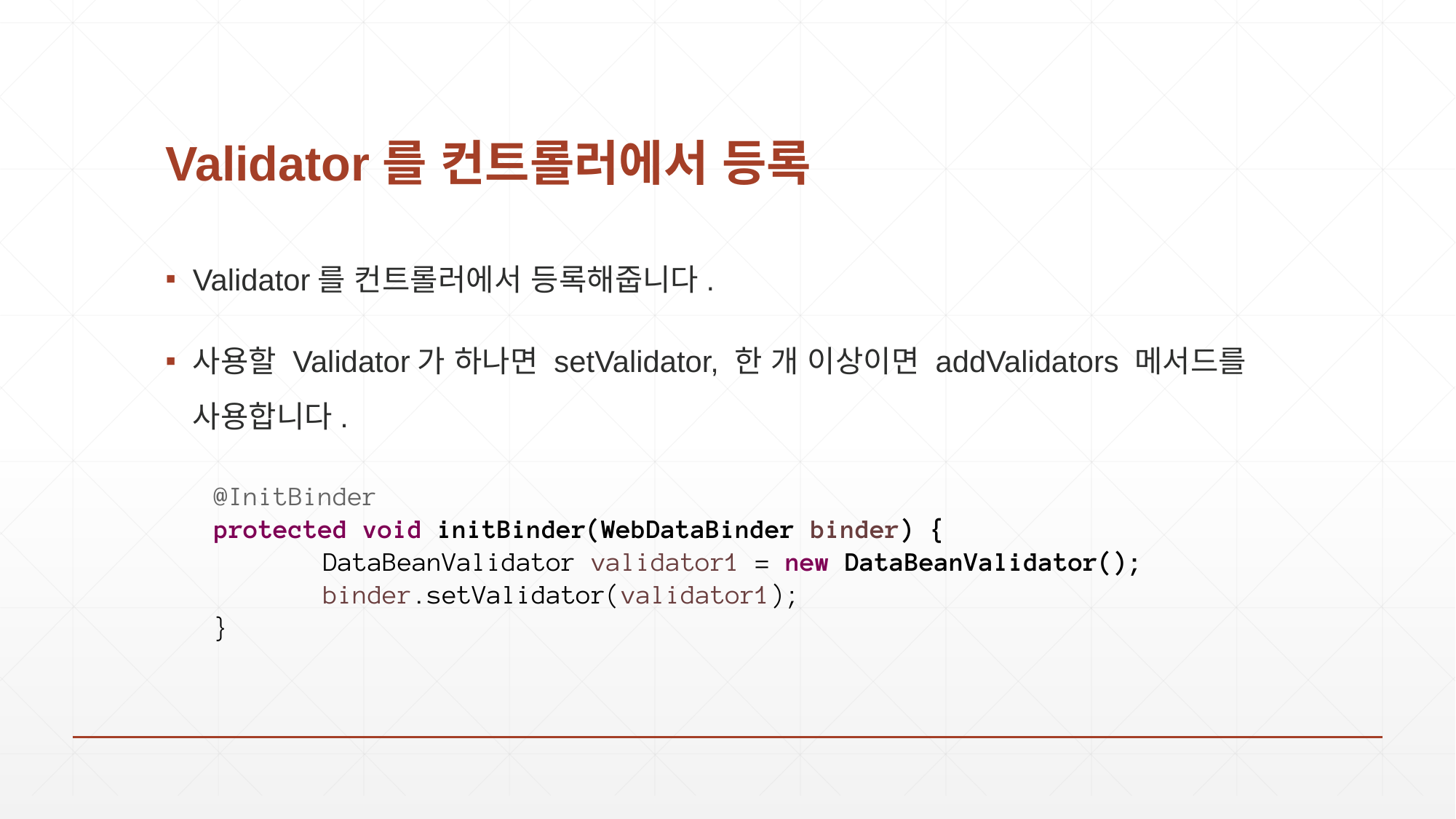

# Validator를 컨트롤러에서 등록
Validator를 컨트롤러에서 등록해줍니다.
사용할 Validator가 하나면 setValidator, 한 개 이상이면 addValidators 메서드를 사용합니다.
@InitBinder
protected void initBinder(WebDataBinder binder) {
	DataBeanValidator validator1 = new DataBeanValidator();
	binder.setValidator(validator1);
}